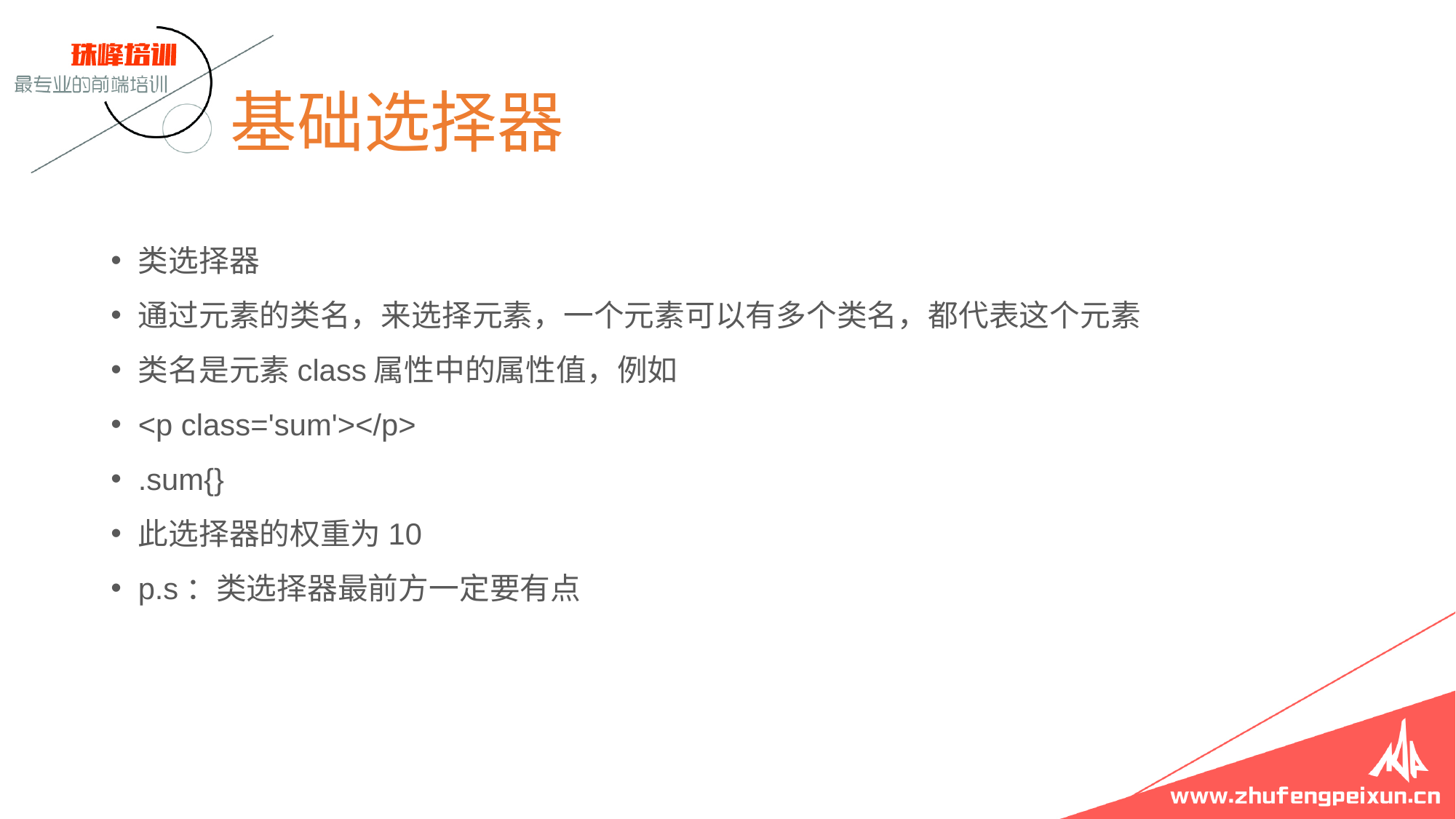

# 基础选择器
类选择器
通过元素的类名，来选择元素，一个元素可以有多个类名，都代表这个元素
类名是元素class属性中的属性值，例如
<p class='sum'></p>
.sum{}
此选择器的权重为10
p.s：类选择器最前方一定要有点